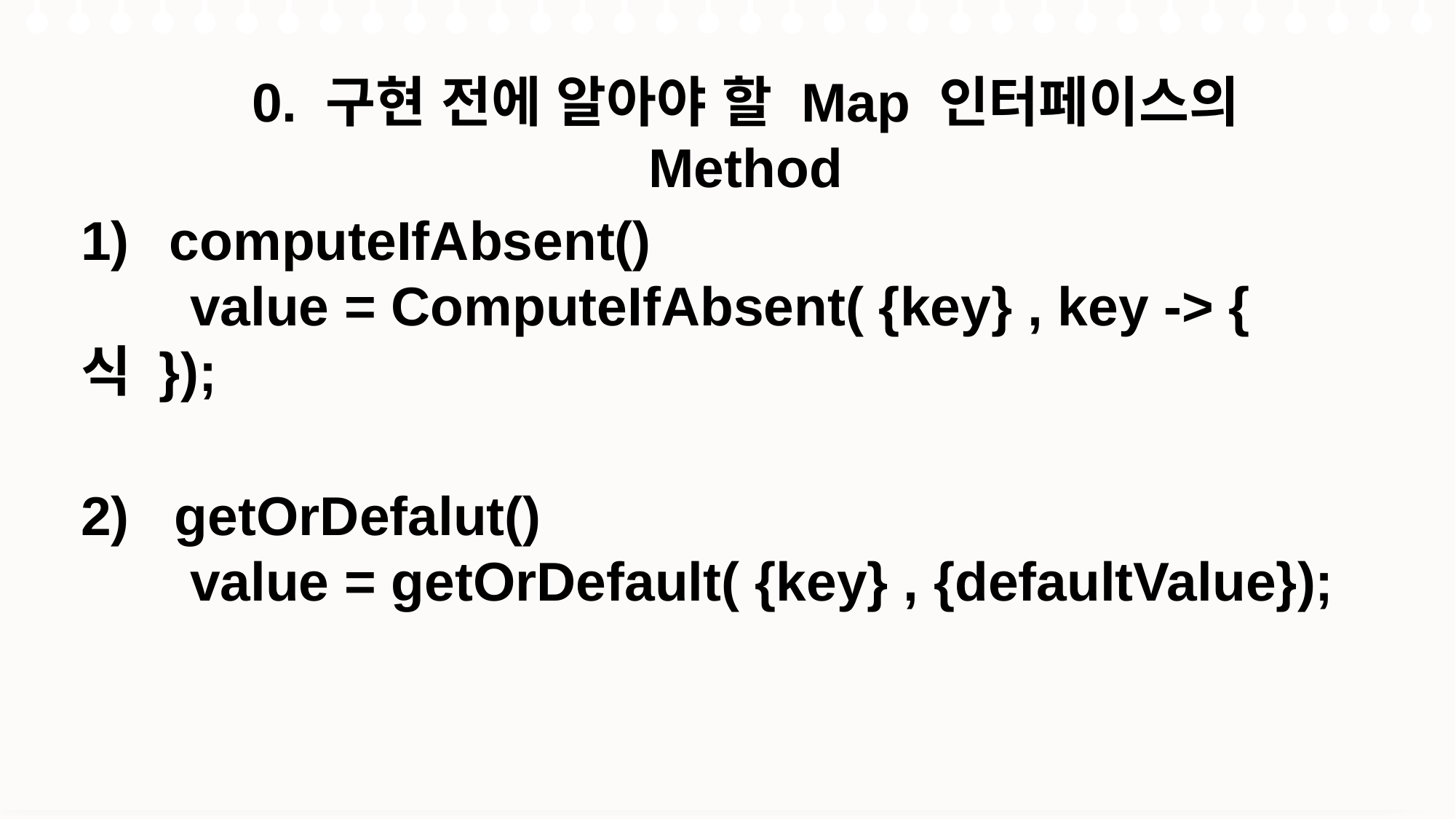

0. 구현 전에 알아야 할 Map 인터페이스의 Method
computeIfAbsent()
	value = ComputeIfAbsent( {key} , key -> { 식 });
2)   getOrDefalut()
	value = getOrDefault( {key} , {defaultValue});